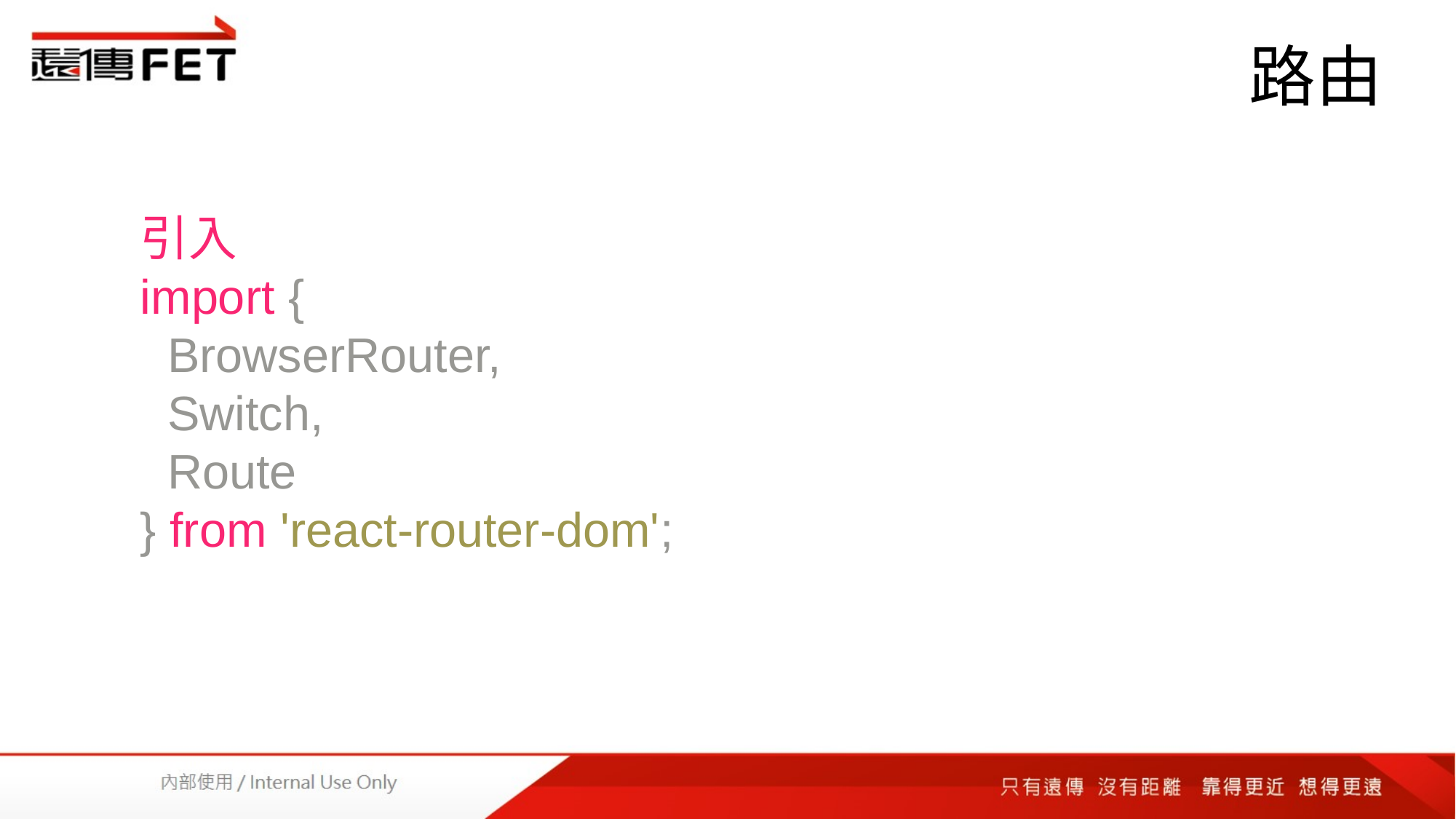

# 路由
引入
import {
  BrowserRouter,
  Switch,
  Route
} from 'react-router-dom';